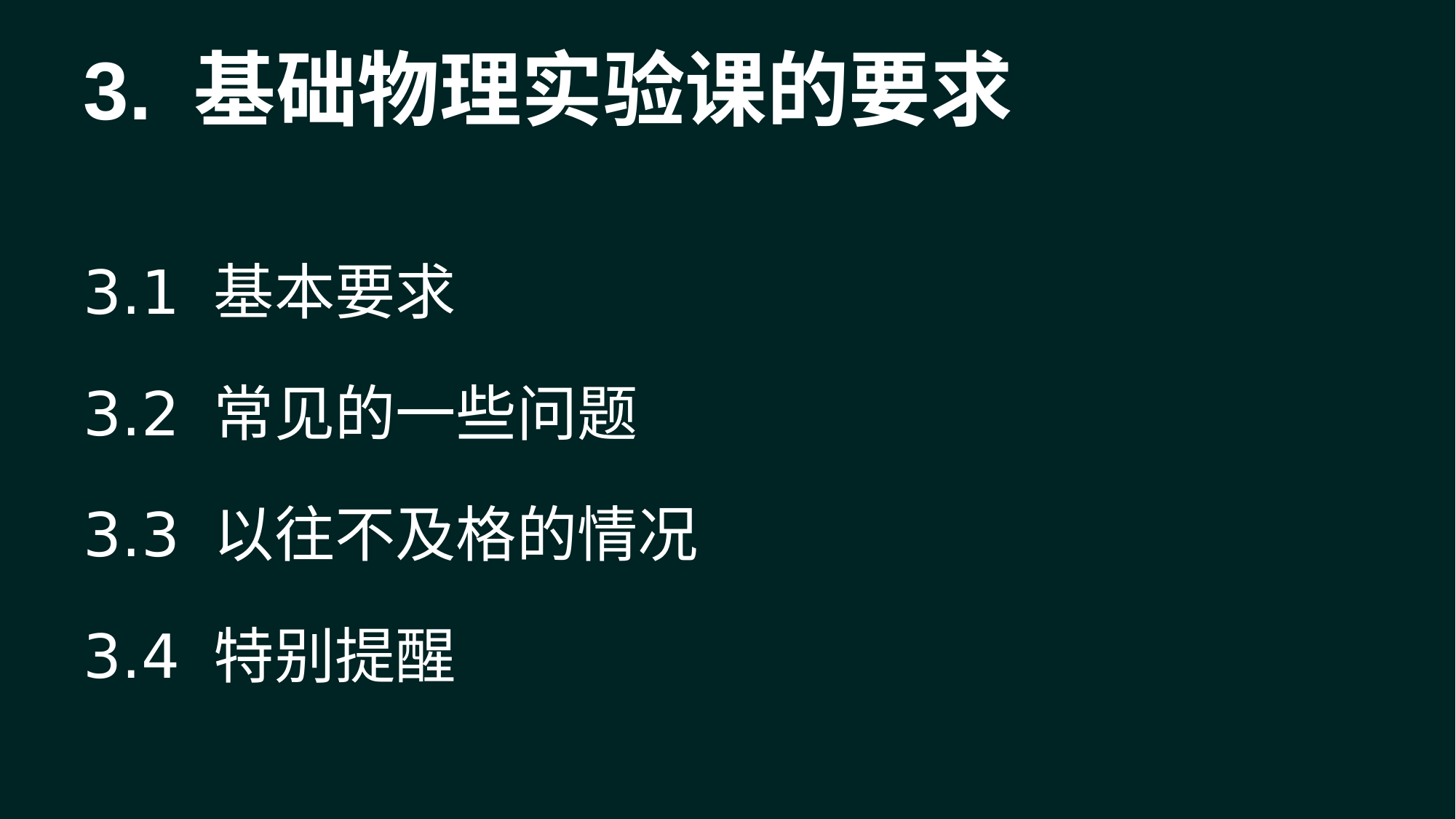

3. 基础物理实验课的要求
3.1 基本要求
3.2 常见的一些问题
3.3 以往不及格的情况
3.4 特别提醒